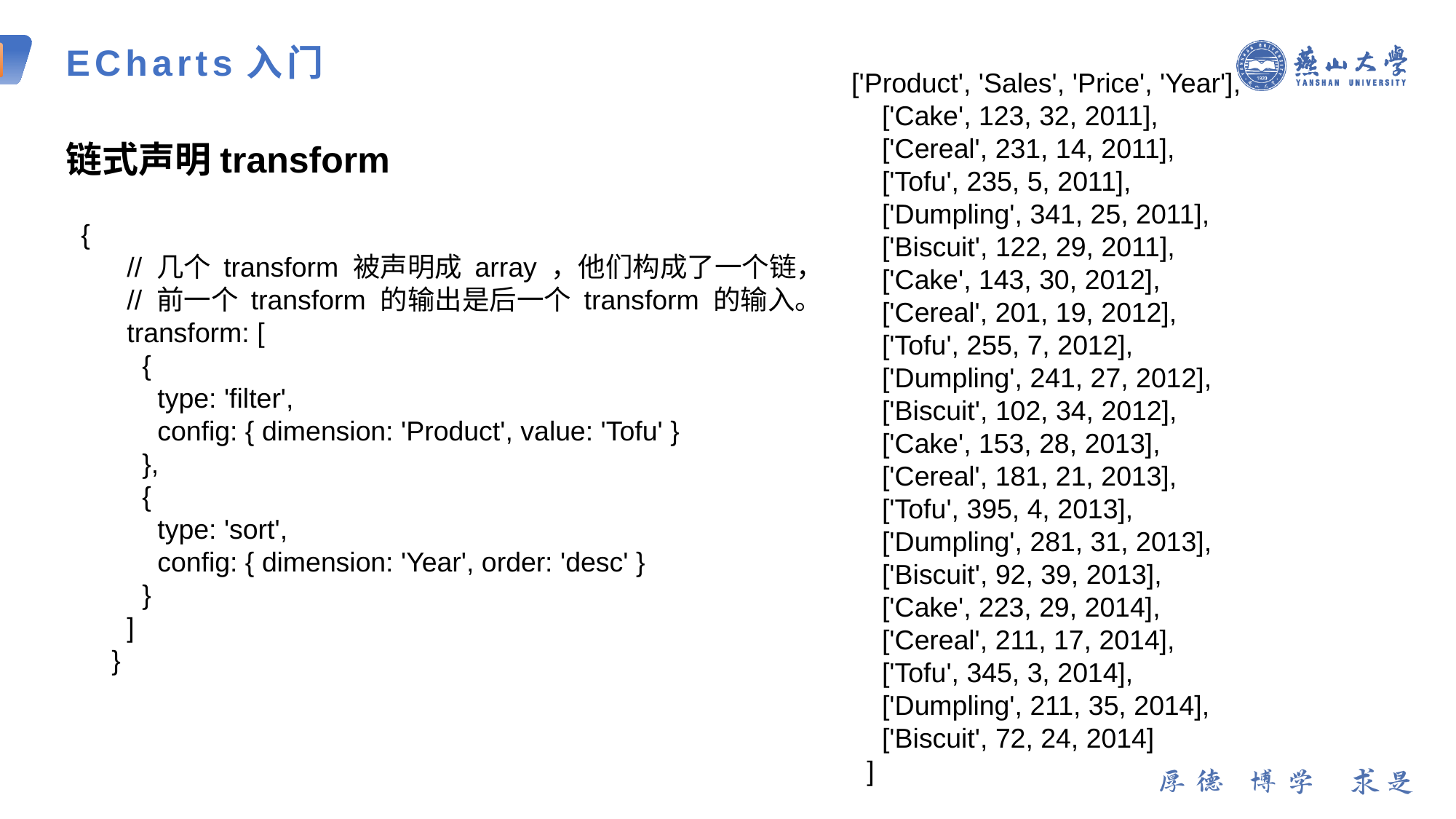

ECharts入门
    ['Product', 'Sales', 'Price', 'Year'],
        ['Cake', 123, 32, 2011],
        ['Cereal', 231, 14, 2011],
        ['Tofu', 235, 5, 2011],
        ['Dumpling', 341, 25, 2011],
        ['Biscuit', 122, 29, 2011],
        ['Cake', 143, 30, 2012],
        ['Cereal', 201, 19, 2012],
        ['Tofu', 255, 7, 2012],
        ['Dumpling', 241, 27, 2012],
        ['Biscuit', 102, 34, 2012],
        ['Cake', 153, 28, 2013],
        ['Cereal', 181, 21, 2013],
        ['Tofu', 395, 4, 2013],
        ['Dumpling', 281, 31, 2013],
        ['Biscuit', 92, 39, 2013],
        ['Cake', 223, 29, 2014],
        ['Cereal', 211, 17, 2014],
        ['Tofu', 345, 3, 2014],
        ['Dumpling', 211, 35, 2014],
        ['Biscuit', 72, 24, 2014]
      ]
链式声明transform
{
      // 几个 transform 被声明成 array ，他们构成了一个链，
      // 前一个 transform 的输出是后一个 transform 的输入。
      transform: [
        {
          type: 'filter',
          config: { dimension: 'Product', value: 'Tofu' }
        },
        {
          type: 'sort',
          config: { dimension: 'Year', order: 'desc' }
        }
      ]
    }